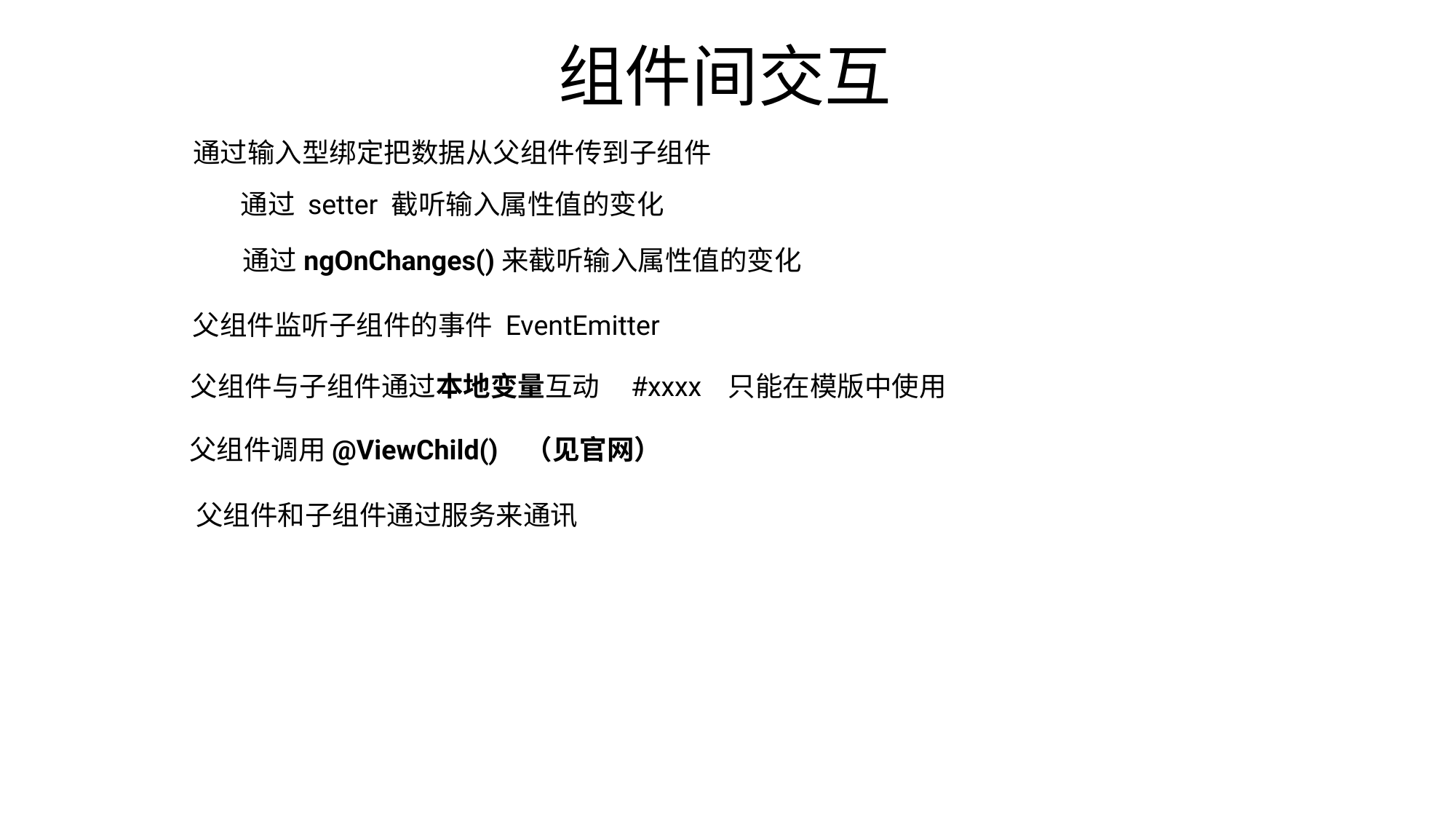

组件间交互
通过输入型绑定把数据从父组件传到子组件
通过 setter 截听输入属性值的变化
通过ngOnChanges()来截听输入属性值的变化
父组件监听子组件的事件 EventEmitter
父组件与子组件通过本地变量互动    #xxxx   只能在模版中使用
父组件调用@ViewChild()   （见官网）
父组件和子组件通过服务来通讯